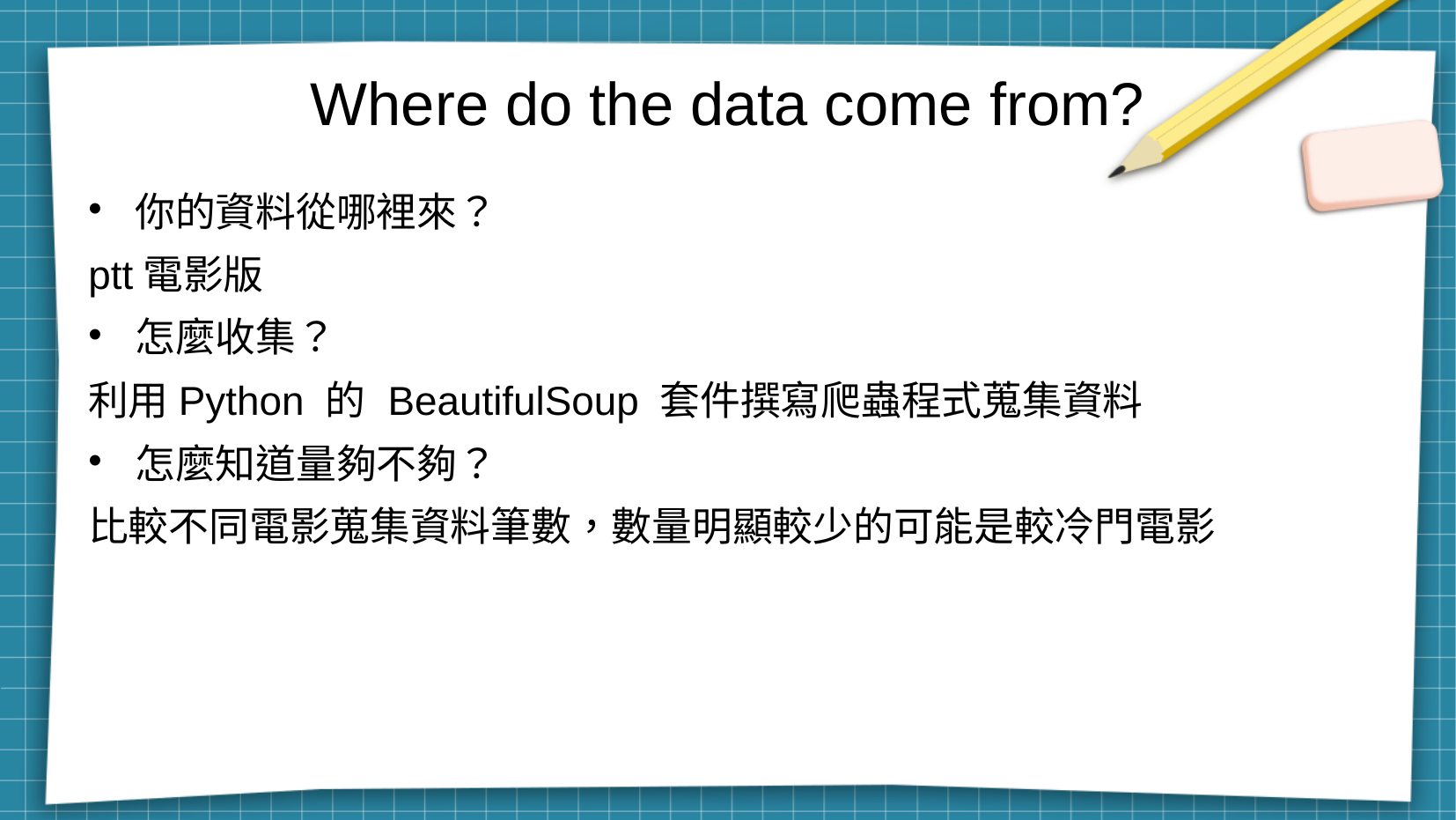

Where do the data come from?
你的資料從哪裡來？
ptt電影版
怎麼收集？
利用Python 的 BeautifulSoup 套件撰寫爬蟲程式蒐集資料
怎麼知道量夠不夠？
比較不同電影蒐集資料筆數，數量明顯較少的可能是較冷門電影